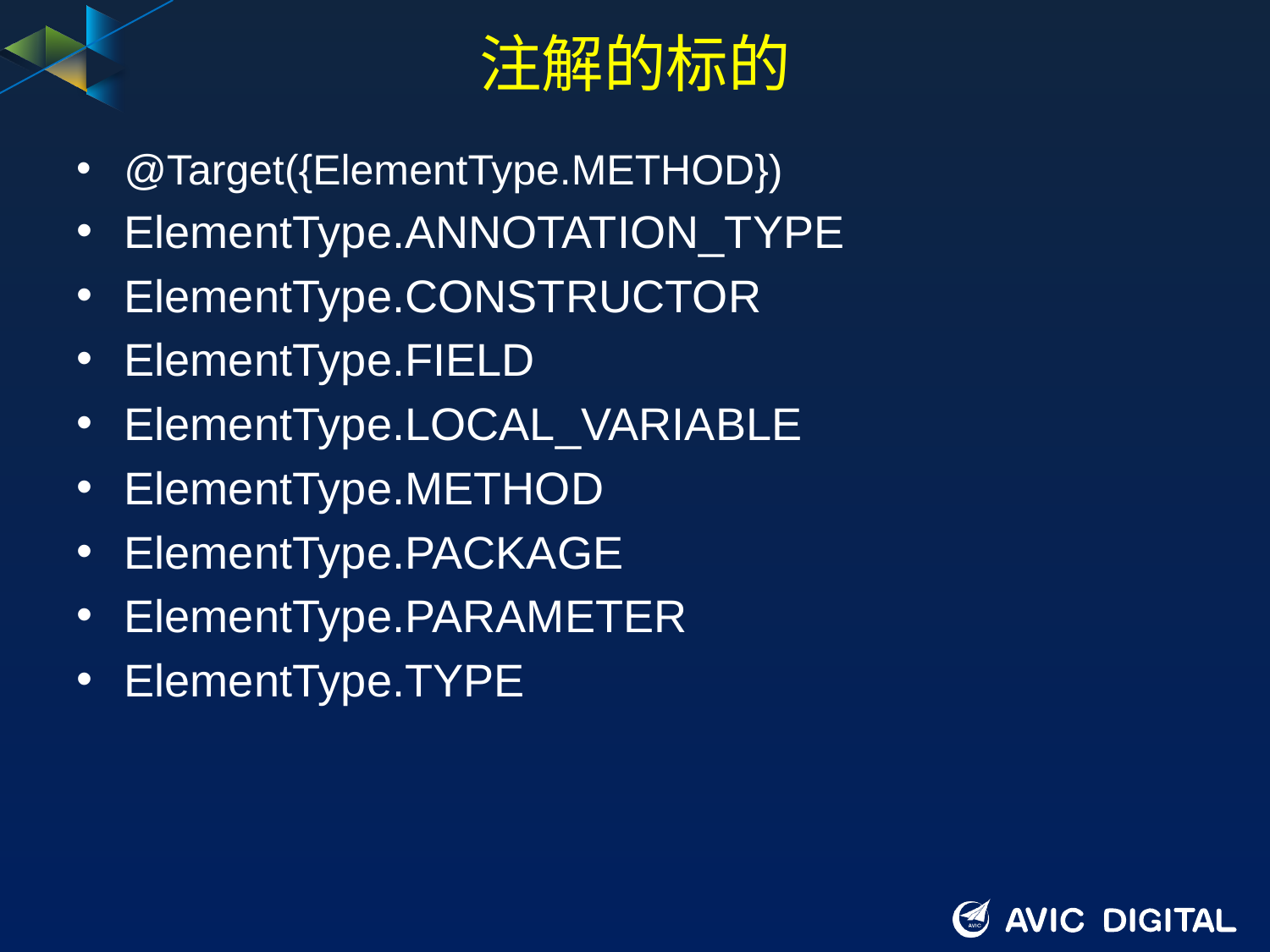

# 注解的标的
@Target({ElementType.METHOD})
ElementType.ANNOTATION_TYPE
ElementType.CONSTRUCTOR
ElementType.FIELD
ElementType.LOCAL_VARIABLE
ElementType.METHOD
ElementType.PACKAGE
ElementType.PARAMETER
ElementType.TYPE